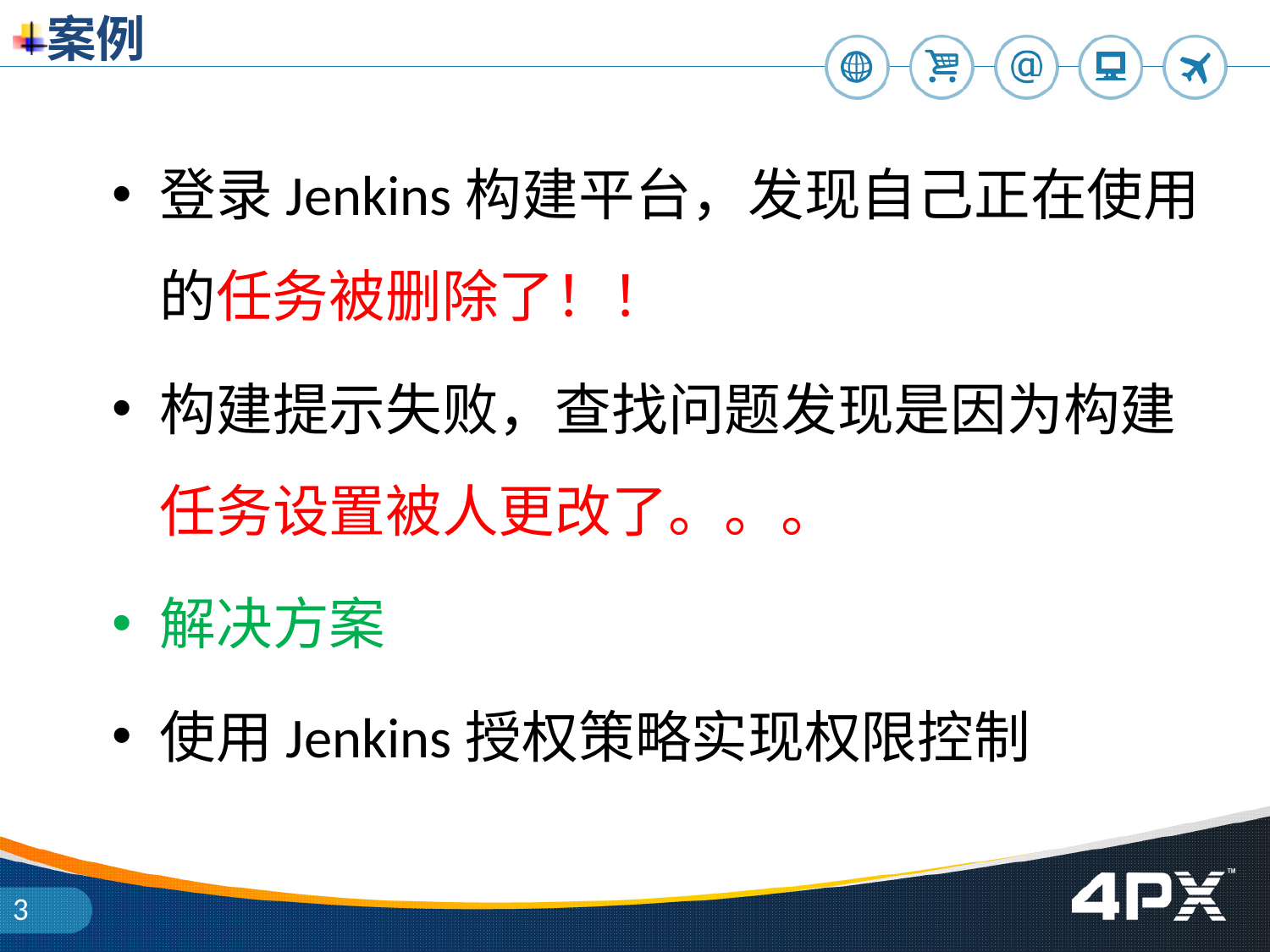

# 案例

登录Jenkins构建平台，发现自己正在使用的任务被删除了！！
构建提示失败，查找问题发现是因为构建任务设置被人更改了。。。
解决方案
使用Jenkins授权策略实现权限控制

Back
3